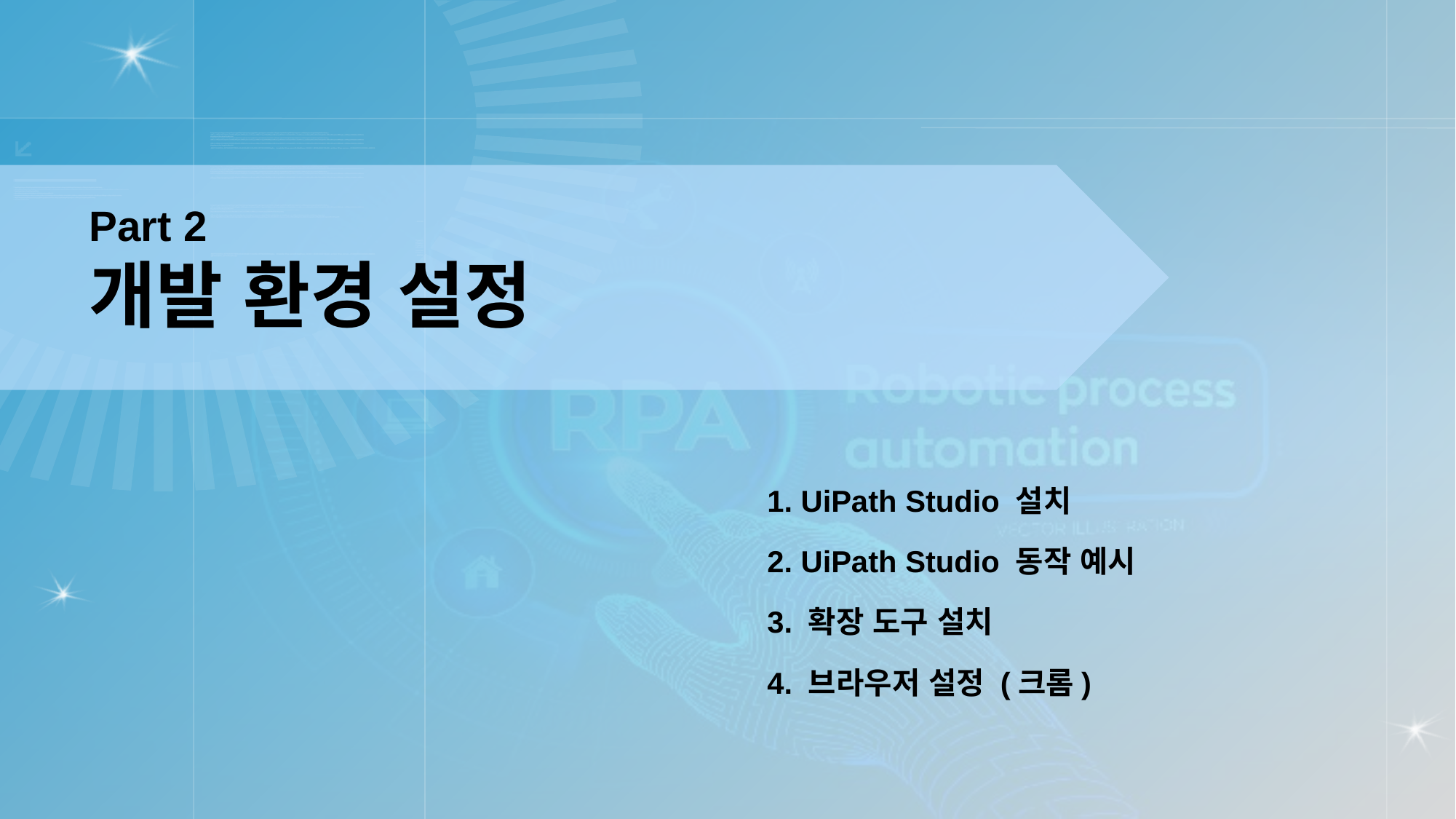

Part 2
개발 환경 설정
 1. UiPath Studio 설치
 2. UiPath Studio 동작 예시
 3. 확장 도구 설치
 4. 브라우저 설정 (크롬)